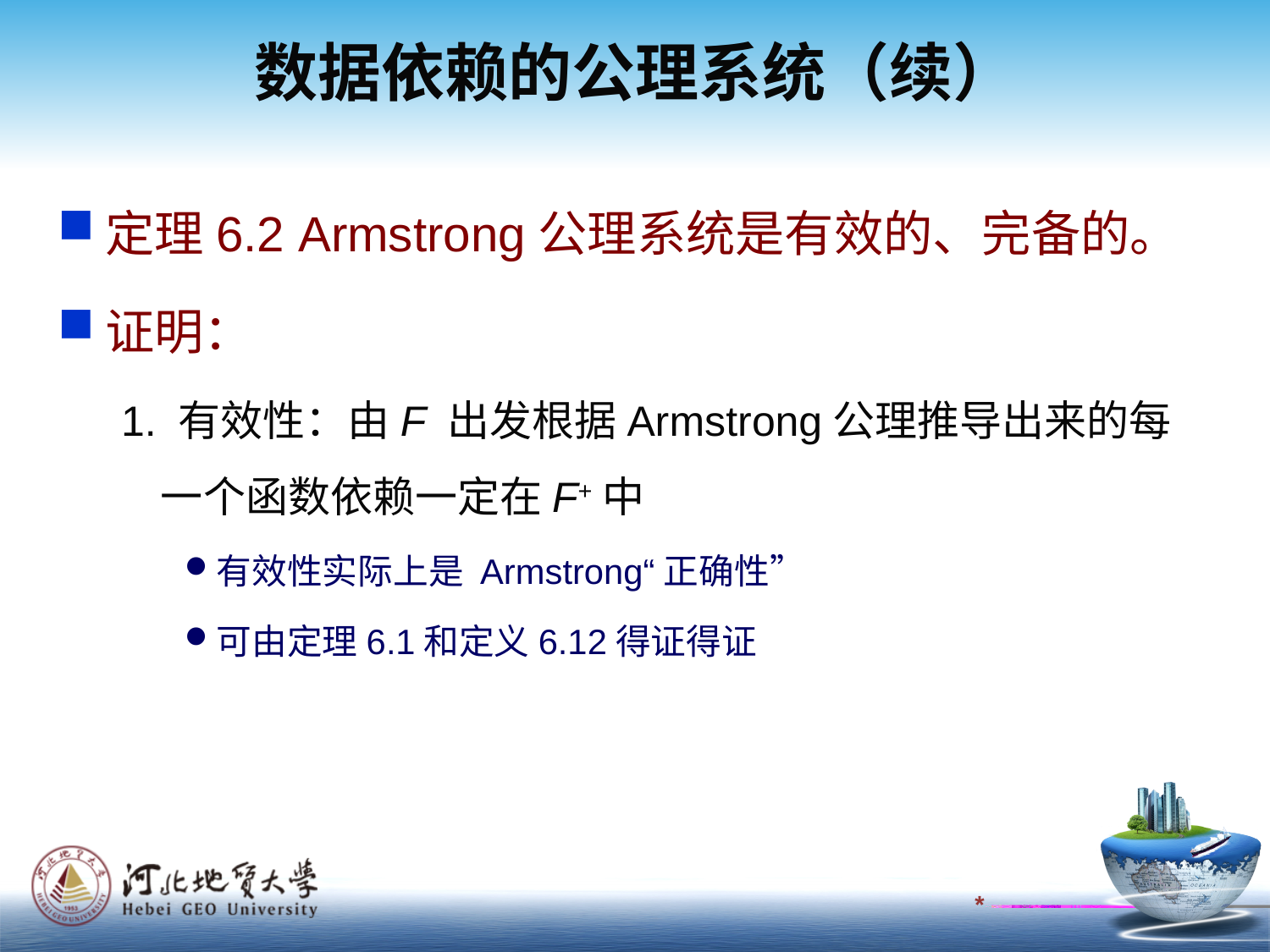

数据依赖的公理系统（续）
定理6.2 Armstrong公理系统是有效的、完备的。
证明：
1. 有效性：由F 出发根据Armstrong公理推导出来的每一个函数依赖一定在F+中
有效性实际上是 Armstrong“正确性”
可由定理6.1和定义6.12得证得证

*